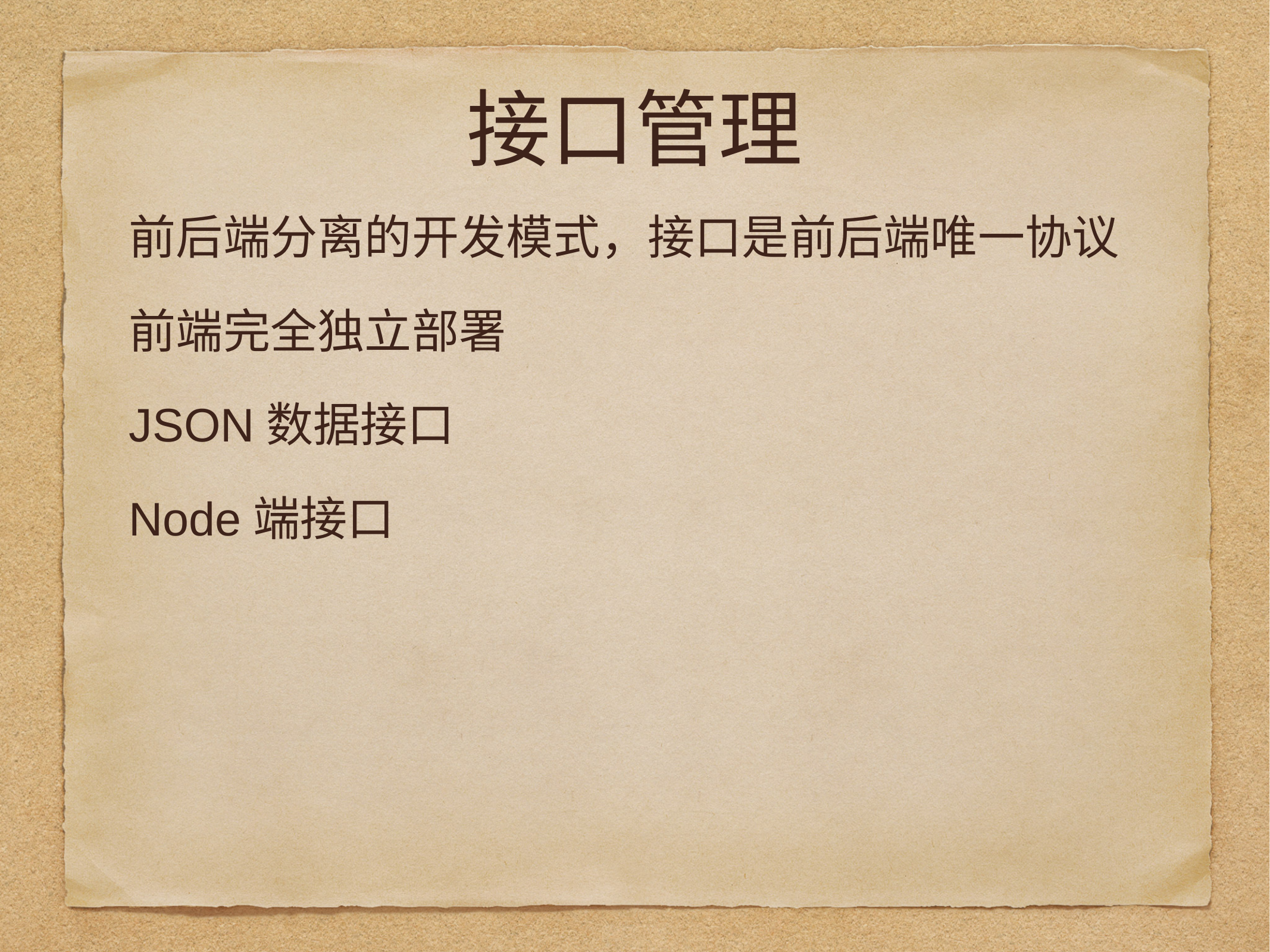

# 接口管理
前后端分离的开发模式，接口是前后端唯一协议
前端完全独立部署
JSON数据接口
Node端接口